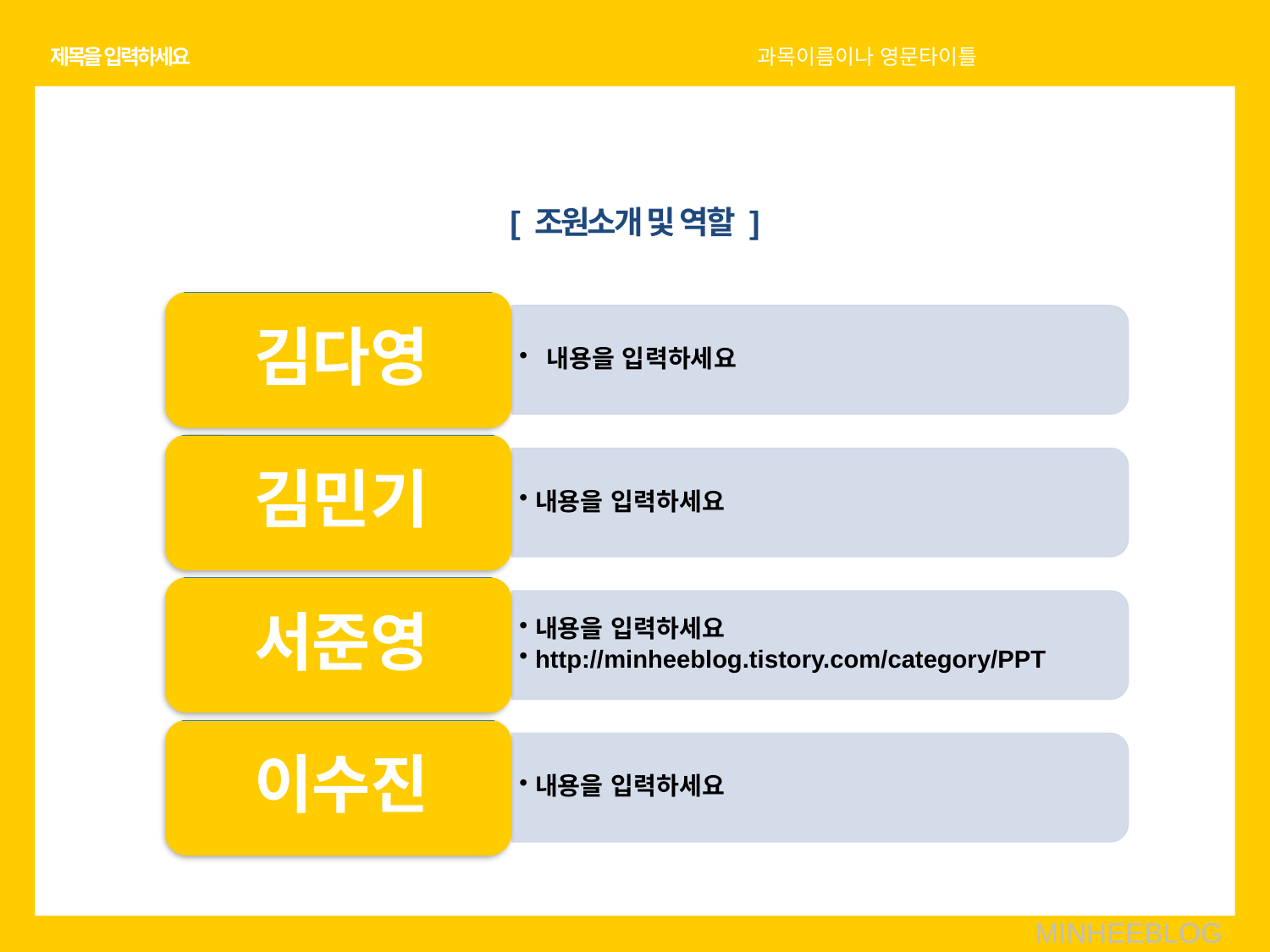

제목을 입력하세요
과목이름이나 영문타이틀

[ 조원소개 및 역할 ]
 내용을 입력하세요
김다영
내용을 입력하세요
김민기
내용을 입력하세요
http://minheeblog.tistory.com/category/PPT
서준영
내용을 입력하세요
이수진

MINHEEBLOG